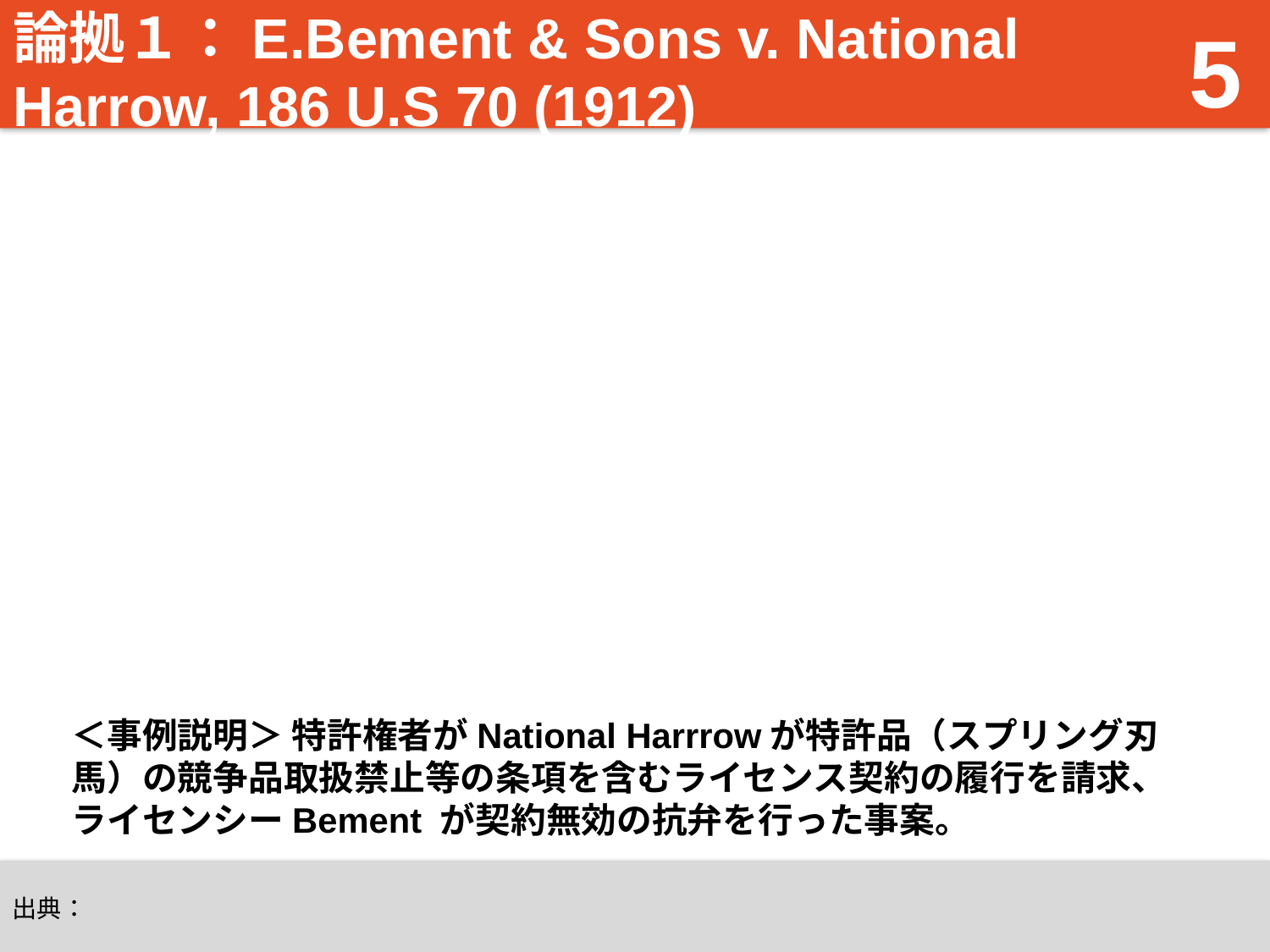

# 論拠１：E.Bement & Sons v. National Harrow, 186 U.S 70 (1912)
5
＜事例説明＞ 特許権者がNational Harrrowが特許品（スプリング刃馬）の競争品取扱禁止等の条項を含むライセンス契約の履行を請求、ライセンシーBement が契約無効の抗弁を行った事案。
出典：